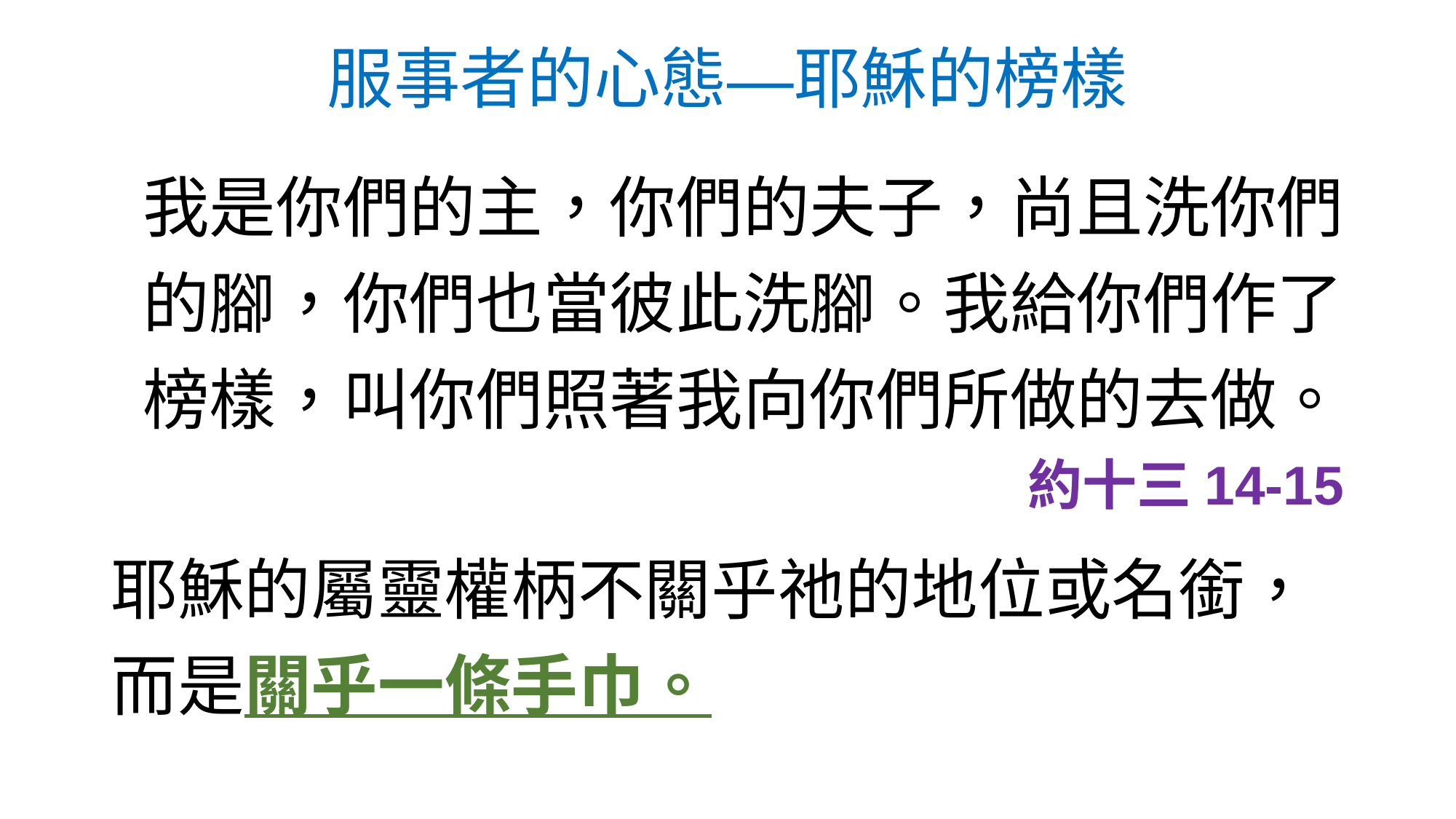

# 服事者的心態—耶穌的榜樣
我是你們的主，你們的夫子，尚且洗你們的腳，你們也當彼此洗腳。我給你們作了榜樣，叫你們照著我向你們所做的去做。約十三14-15
耶穌的屬靈權柄不關乎祂的地位或名銜，而是關乎一條手巾。